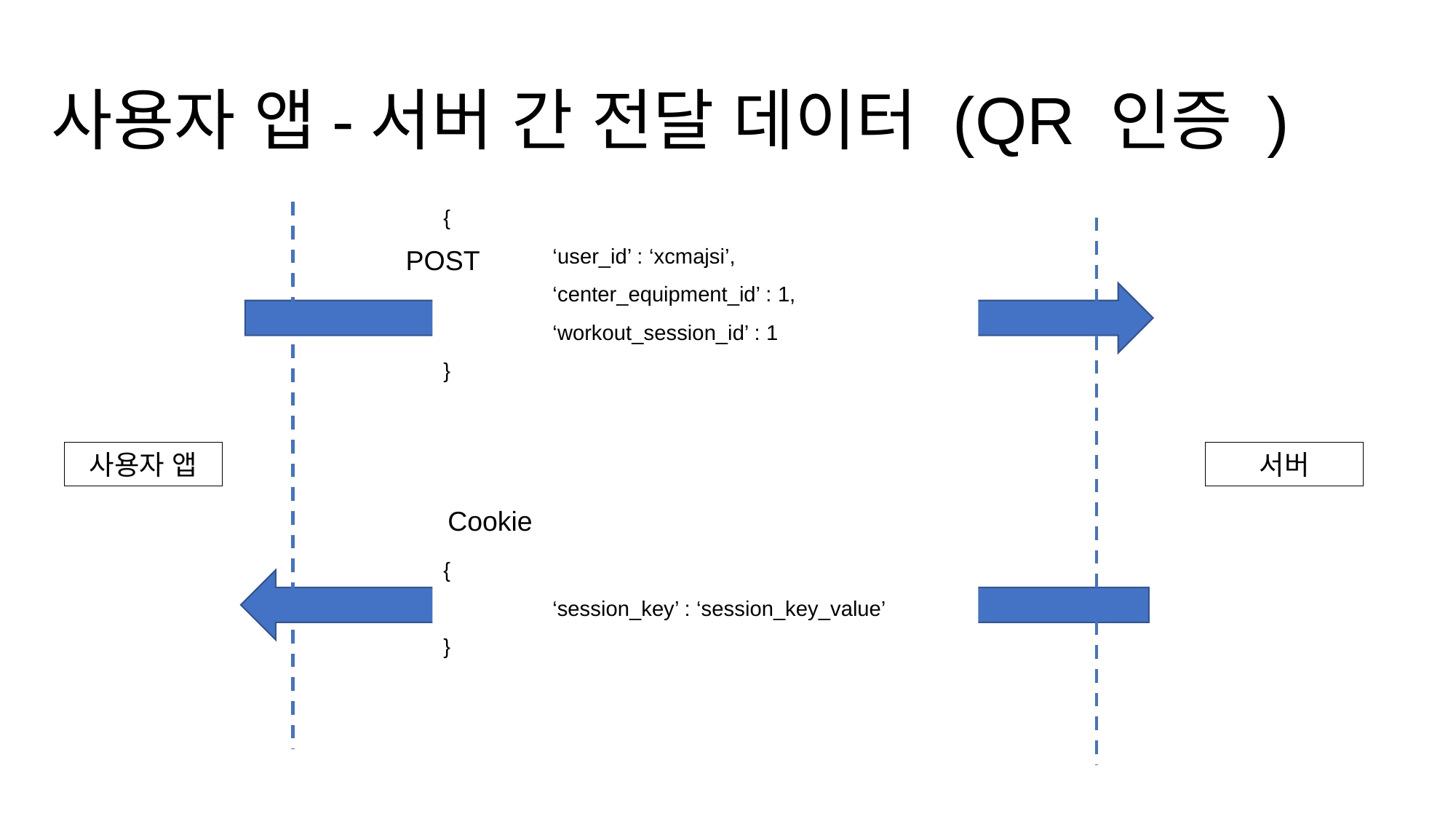

# 사용자 앱-서버 간 전달 데이터 (QR 인증 )
{
	‘user_id’ : ‘xcmajsi’,
	‘center_equipment_id’ : 1,
	‘workout_session_id’ : 1
}
POST

사용자 앱
서버
Cookie
{
	‘session_key’ : ‘session_key_value’
}